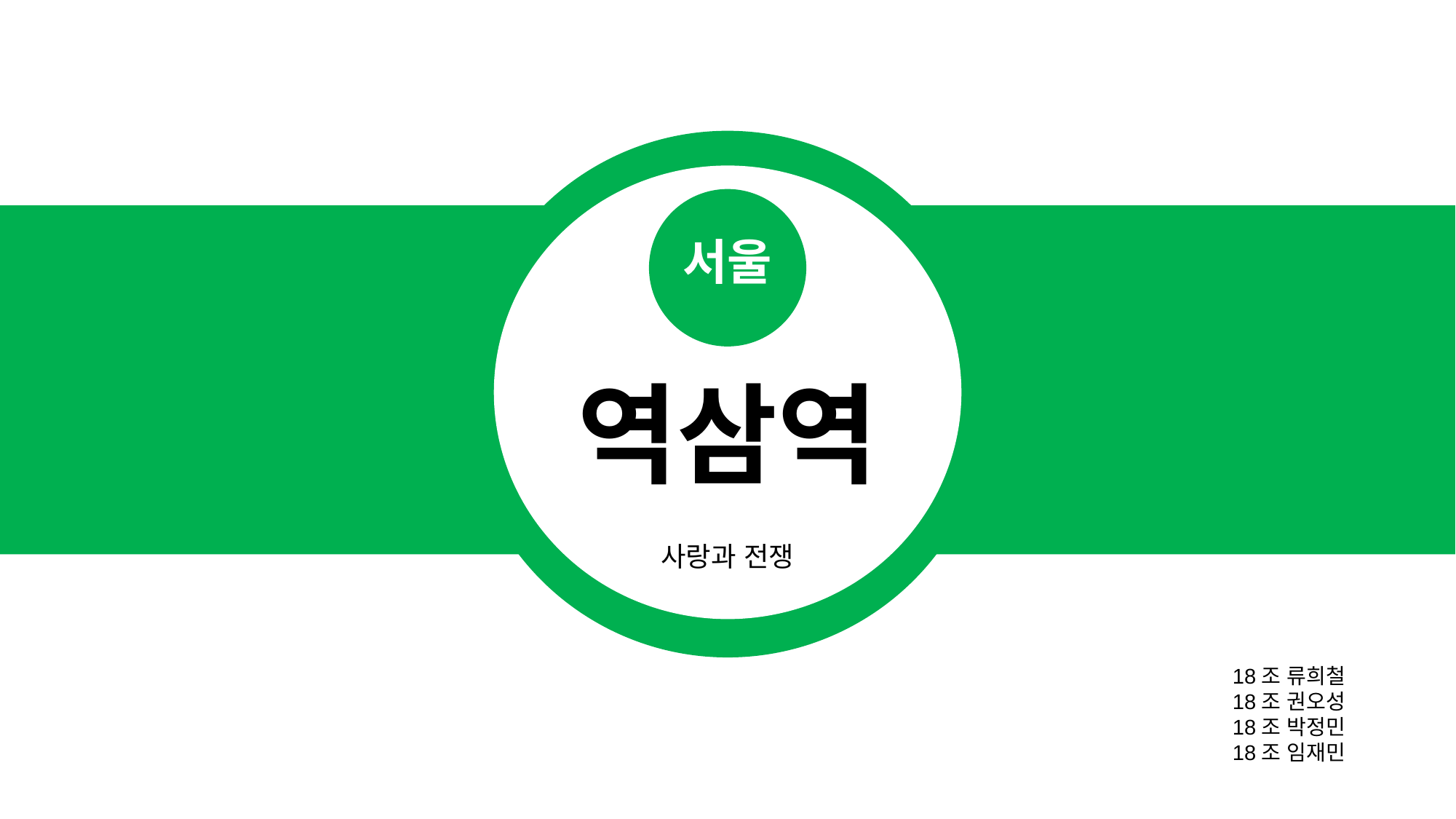

서울

역삼역
사랑과 전쟁
18조 류희철
18조 권오성
18조 박정민
18조 임재민